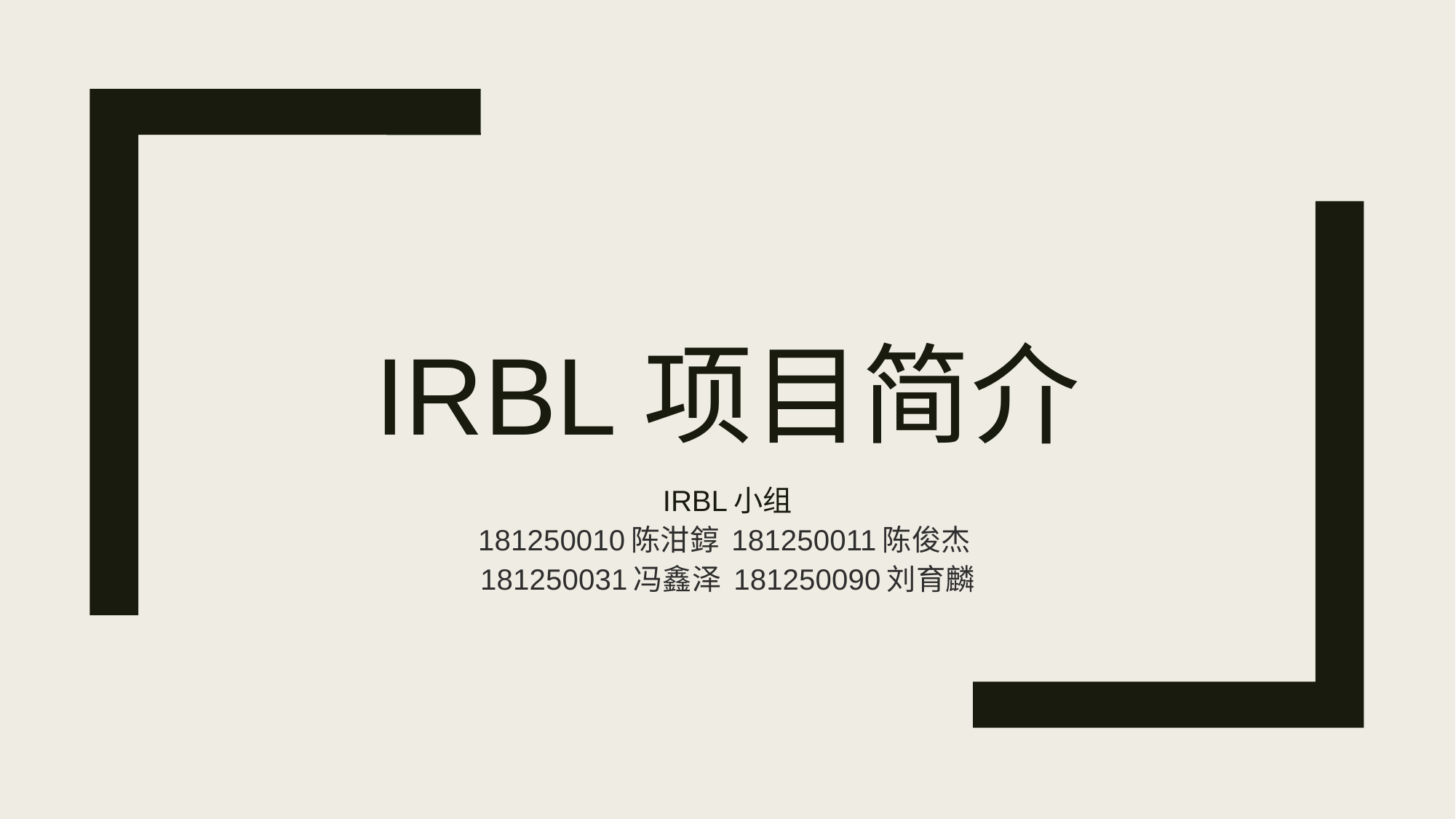

# IRBL项目简介
IRBL小组
181250010陈泔錞 181250011陈俊杰
181250031冯鑫泽 181250090刘育麟